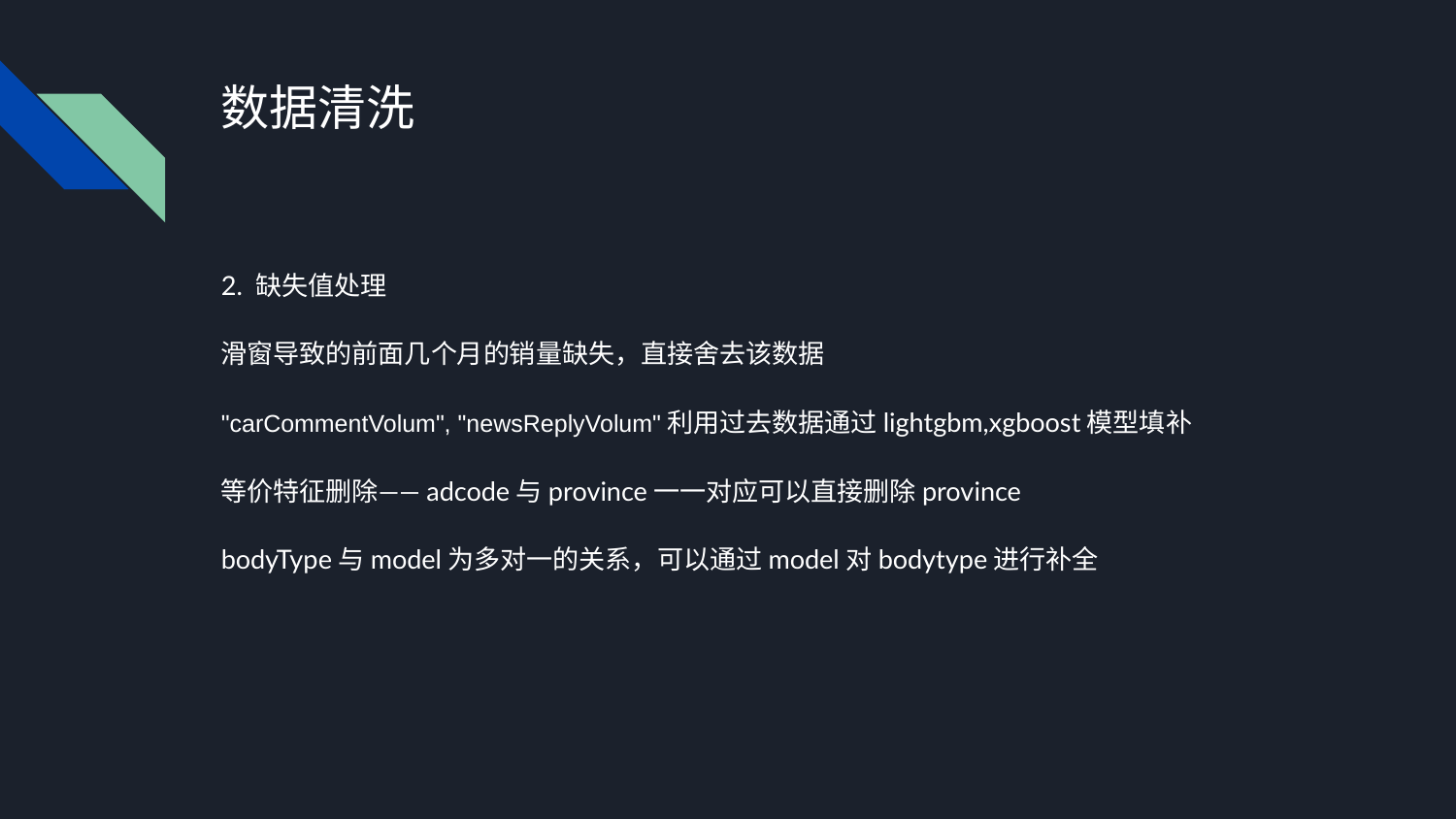

# 数据清洗
2. 缺失值处理
滑窗导致的前面几个月的销量缺失，直接舍去该数据
"carCommentVolum", "newsReplyVolum"利用过去数据通过lightgbm,xgboost模型填补
等价特征删除——adcode与province一一对应可以直接删除province
bodyType与model为多对一的关系，可以通过model对bodytype进行补全